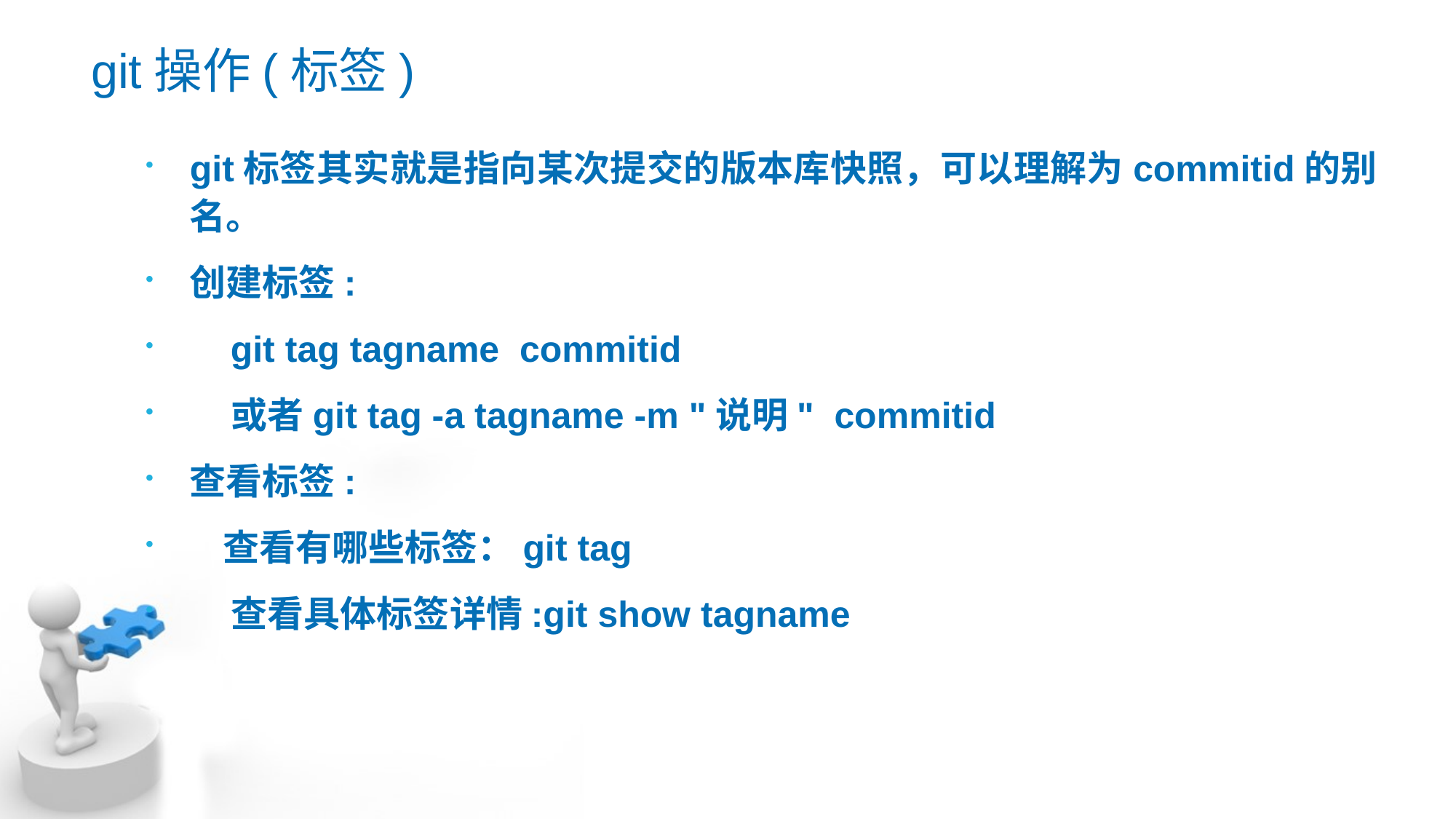

# git操作(标签)
git标签其实就是指向某次提交的版本库快照，可以理解为commitid的别名。
创建标签:
    git tag tagname  commitid
    或者git tag -a tagname -m "说明"  commitid
查看标签:
   查看有哪些标签：git tag
    查看具体标签详情:git show tagname